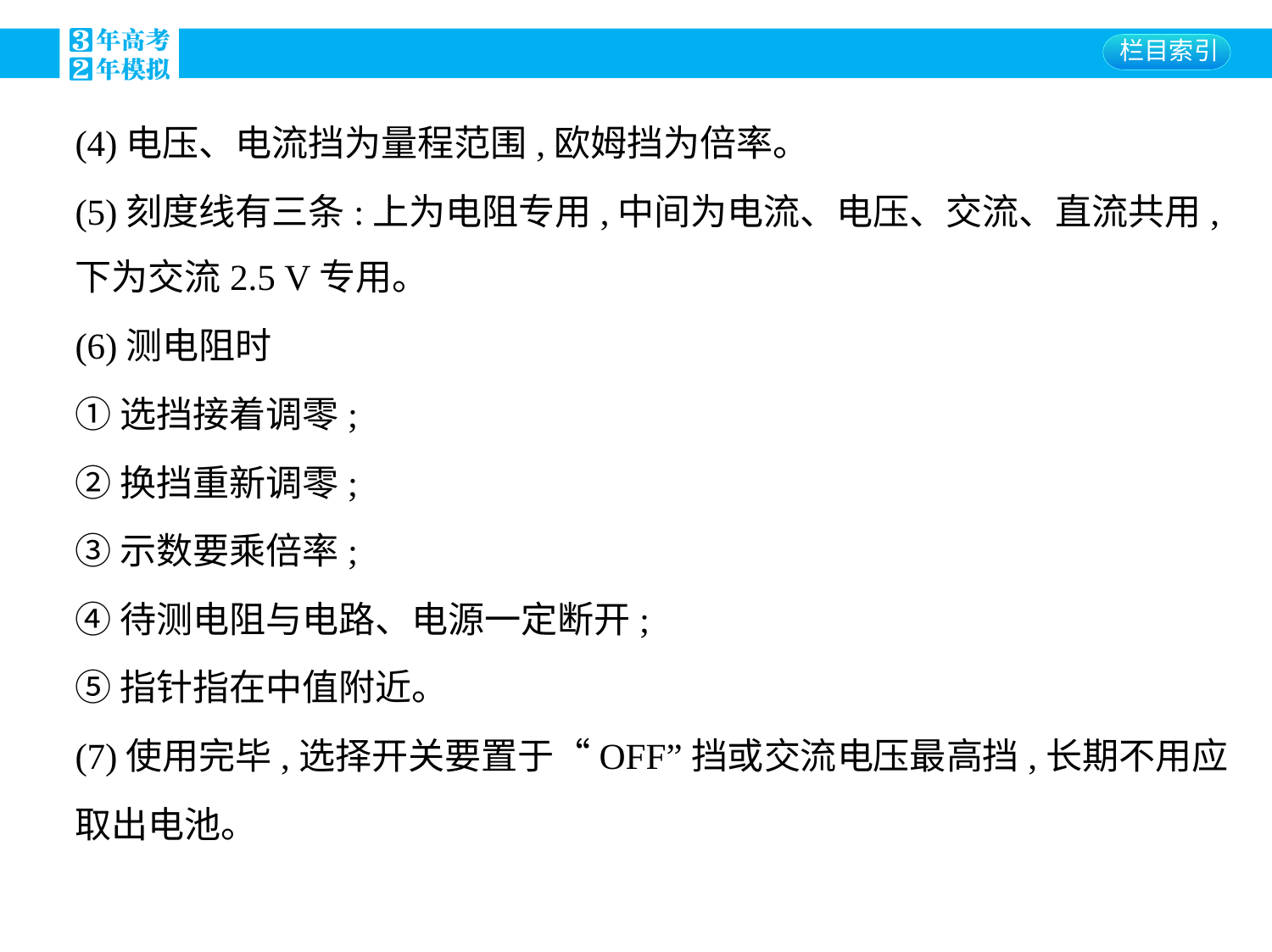

(4)电压、电流挡为量程范围,欧姆挡为倍率。
(5)刻度线有三条:上为电阻专用,中间为电流、电压、交流、直流共用,
下为交流2.5 V专用。
(6)测电阻时
①选挡接着调零;
②换挡重新调零;
③示数要乘倍率;
④待测电阻与电路、电源一定断开;
⑤指针指在中值附近。
(7)使用完毕,选择开关要置于“OFF”挡或交流电压最高挡,长期不用应
取出电池。